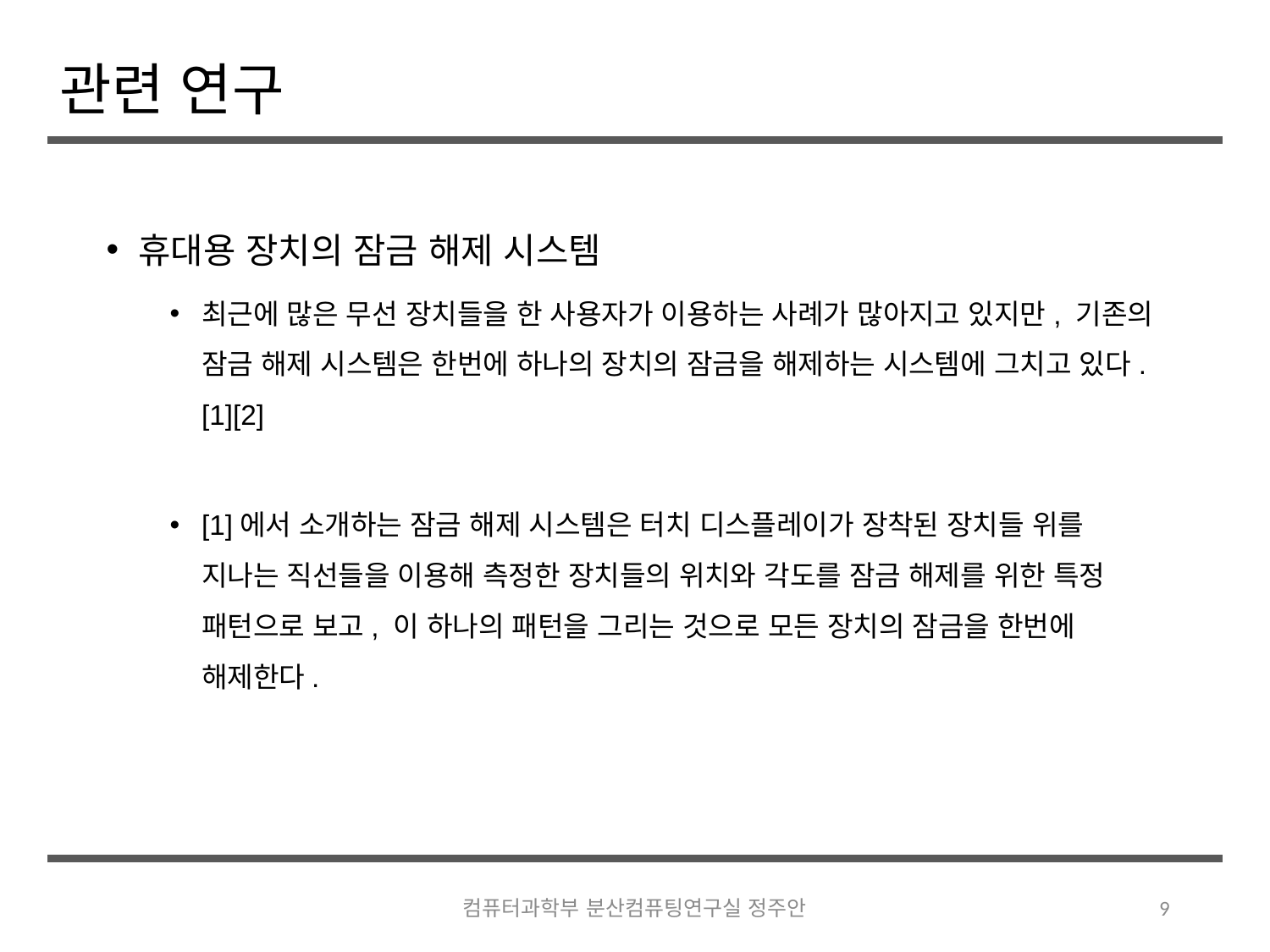

# 관련 연구
휴대용 장치의 잠금 해제 시스템
최근에 많은 무선 장치들을 한 사용자가 이용하는 사례가 많아지고 있지만, 기존의 잠금 해제 시스템은 한번에 하나의 장치의 잠금을 해제하는 시스템에 그치고 있다. [1][2]
[1]에서 소개하는 잠금 해제 시스템은 터치 디스플레이가 장착된 장치들 위를 지나는 직선들을 이용해 측정한 장치들의 위치와 각도를 잠금 해제를 위한 특정 패턴으로 보고, 이 하나의 패턴을 그리는 것으로 모든 장치의 잠금을 한번에 해제한다.
컴퓨터과학부 분산컴퓨팅연구실 정주안
9